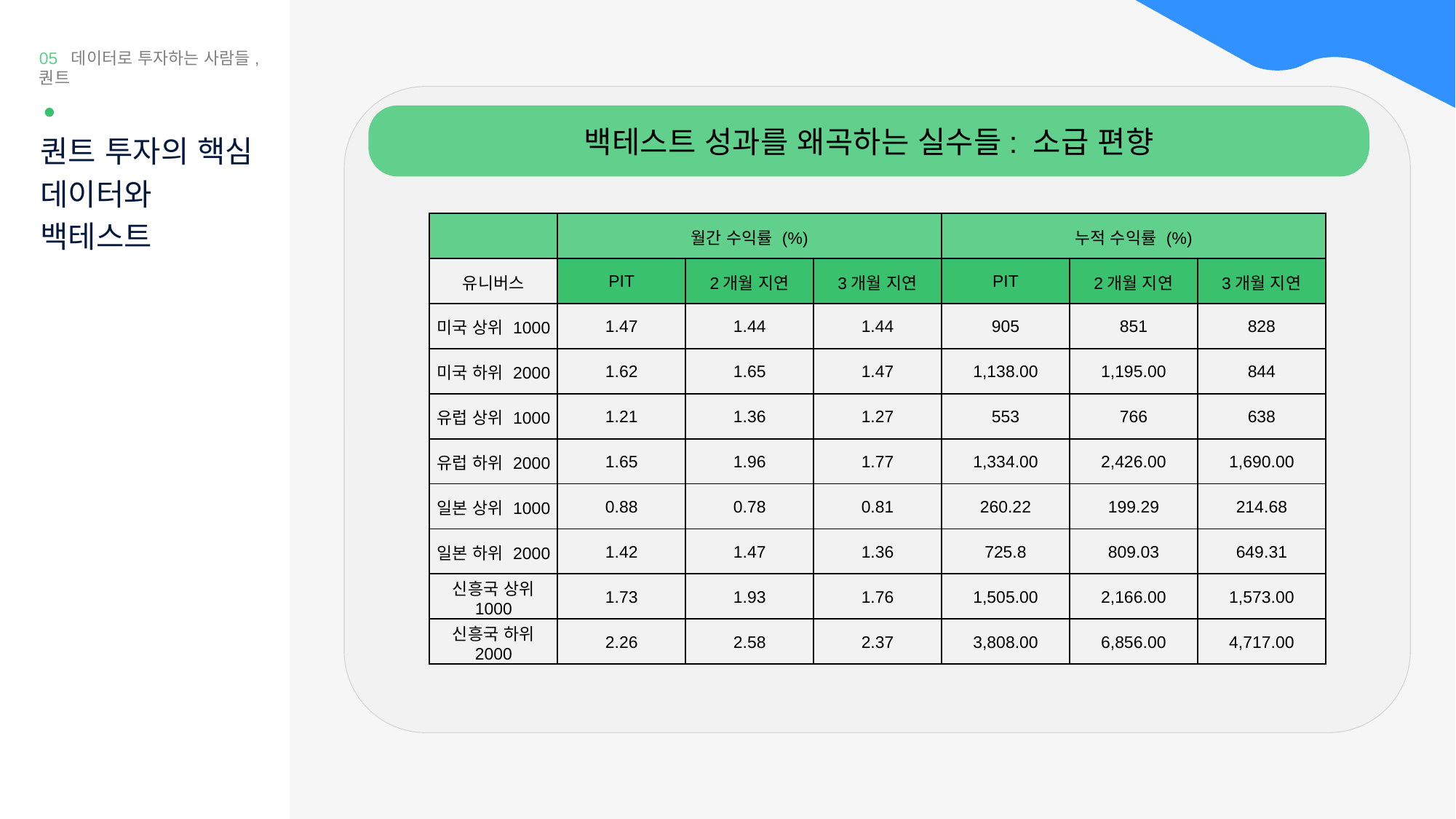

05  데이터로 투자하는 사람들, 퀀트

백테스트 성과를 왜곡하는 실수들: 소급 편향

퀀트 투자의 핵심
데이터와
백테스트
|  | 월간 수익률 (%) |  |  | 누적 수익률 (%) |  |  |
| --- | --- | --- | --- | --- | --- | --- |
| 유니버스 | PIT | 2개월 지연 | 3개월 지연 | PIT | 2개월 지연 | 3개월 지연 |
| 미국 상위 1000 | 1.47 | 1.44 | 1.44 | 905 | 851 | 828 |
| 미국 하위 2000 | 1.62 | 1.65 | 1.47 | 1,138.00 | 1,195.00 | 844 |
| 유럽 상위 1000 | 1.21 | 1.36 | 1.27 | 553 | 766 | 638 |
| 유럽 하위 2000 | 1.65 | 1.96 | 1.77 | 1,334.00 | 2,426.00 | 1,690.00 |
| 일본 상위 1000 | 0.88 | 0.78 | 0.81 | 260.22 | 199.29 | 214.68 |
| 일본 하위 2000 | 1.42 | 1.47 | 1.36 | 725.8 | 809.03 | 649.31 |
| 신흥국 상위 1000 | 1.73 | 1.93 | 1.76 | 1,505.00 | 2,166.00 | 1,573.00 |
| 신흥국 하위 2000 | 2.26 | 2.58 | 2.37 | 3,808.00 | 6,856.00 | 4,717.00 |